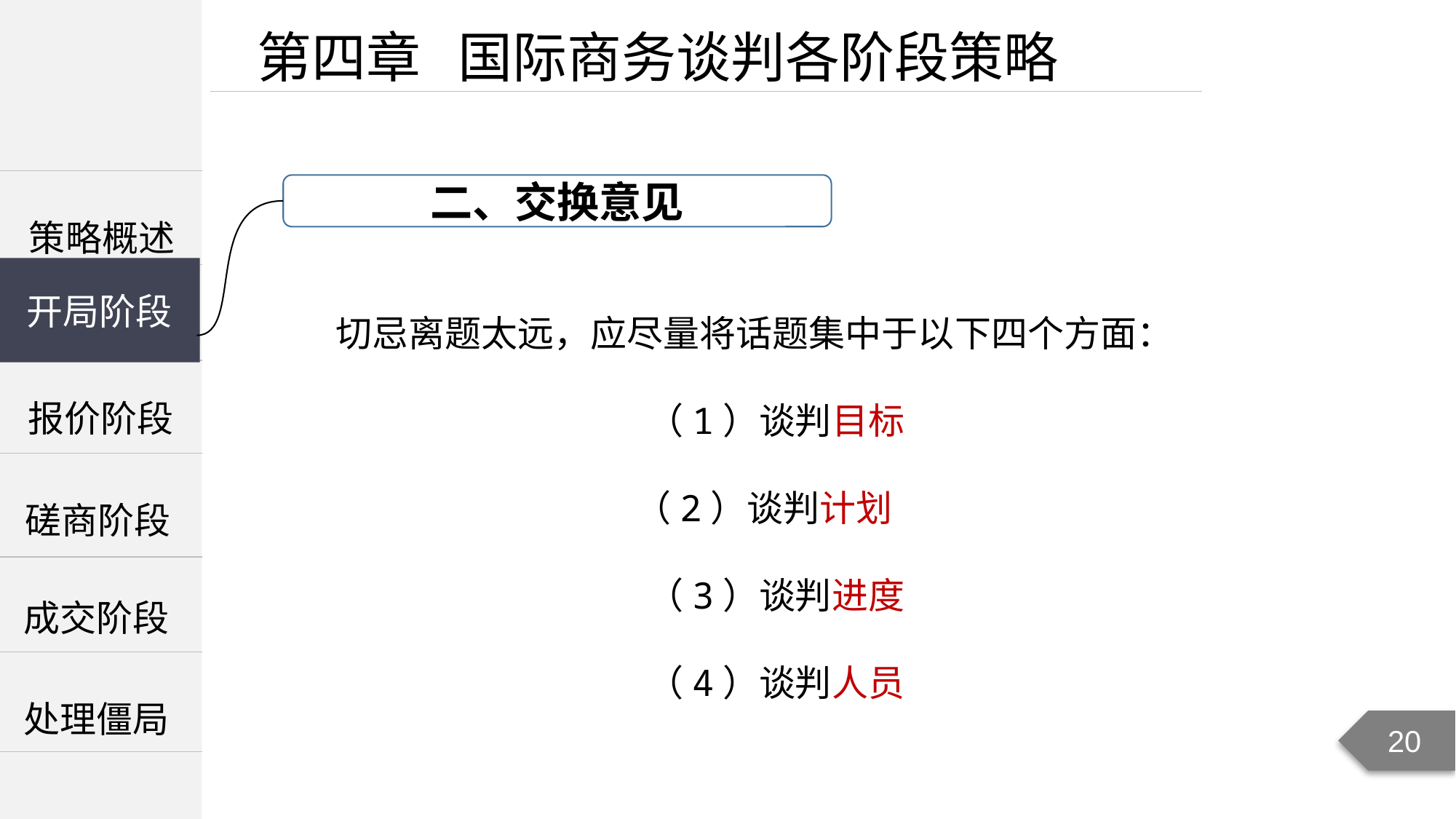

第四章   国际商务谈判各阶段策略
|  |
| --- |
|  |
|  |
二、交换意见
策略概述
开局阶段
 切忌离题太远，应尽量将话题集中于以下四个方面：
 （1）谈判目标
 （2）谈判计划
 （3）谈判进度
 （4）谈判人员
开局阶段
报价阶段

磋商阶段

成交阶段

处理僵局
20